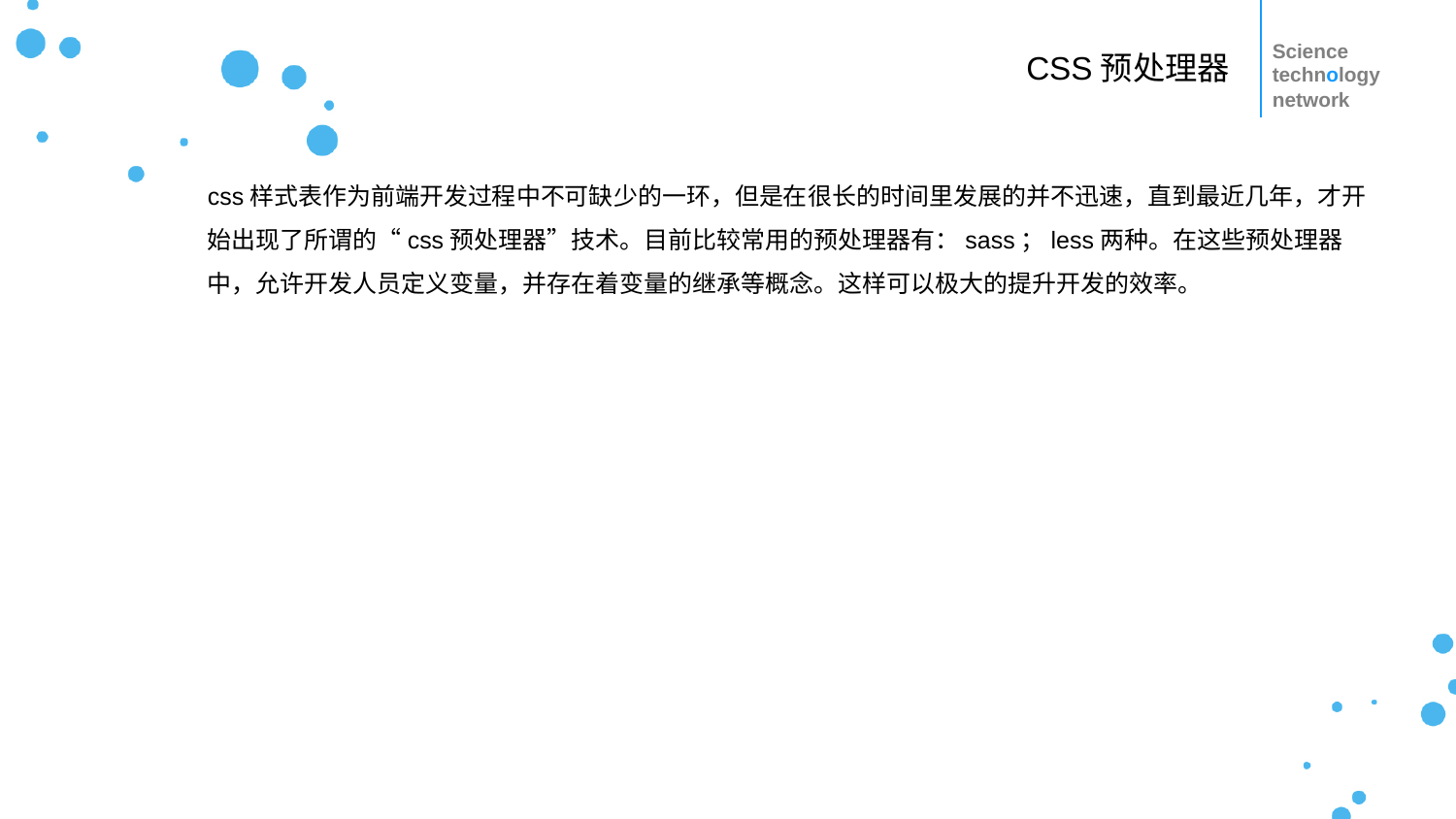

Science
technology
network
CSS预处理器
css样式表作为前端开发过程中不可缺少的一环，但是在很长的时间里发展的并不迅速，直到最近几年，才开始出现了所谓的“css预处理器”技术。目前比较常用的预处理器有：sass；less两种。在这些预处理器中，允许开发人员定义变量，并存在着变量的继承等概念。这样可以极大的提升开发的效率。